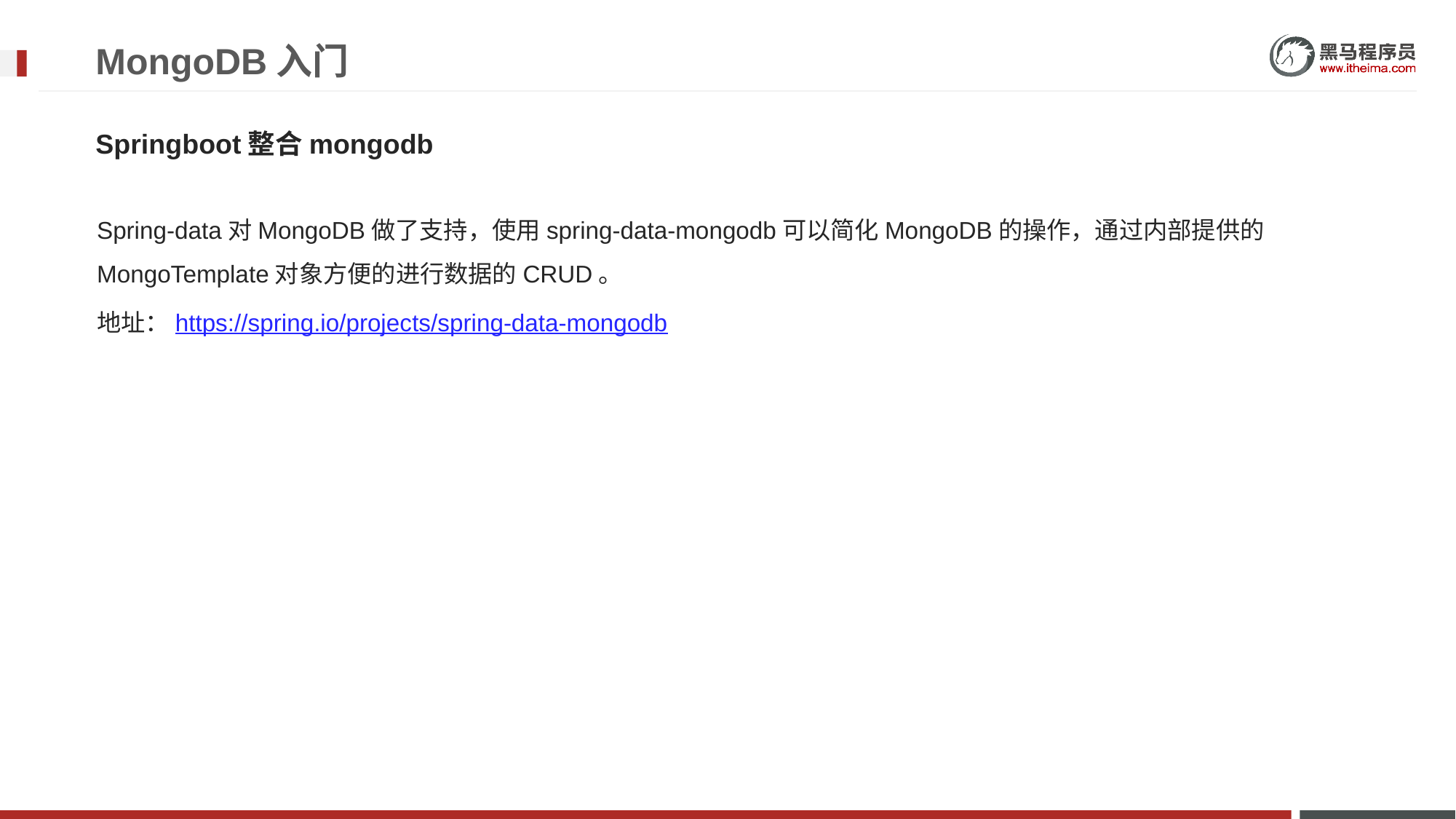

# MongoDB入门
Springboot整合mongodb
Spring-data对MongoDB做了支持，使用spring-data-mongodb可以简化MongoDB的操作，通过内部提供的MongoTemplate对象方便的进行数据的CRUD。
地址：https://spring.io/projects/spring-data-mongodb